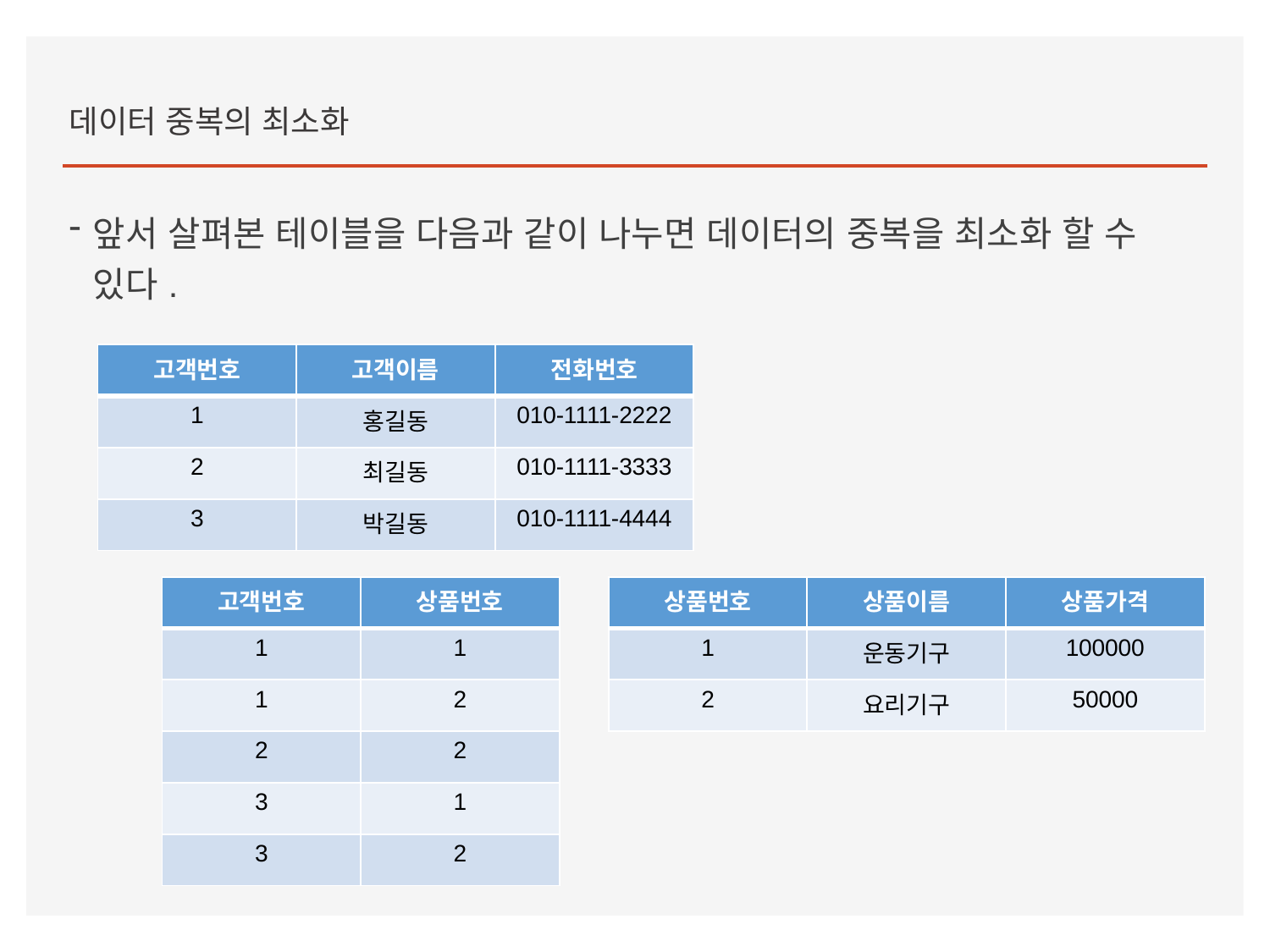

데이터 중복의 최소화
앞서 살펴본 테이블을 다음과 같이 나누면 데이터의 중복을 최소화 할 수 있다.
| 고객번호 | 고객이름 | 전화번호 |
| --- | --- | --- |
| 1 | 홍길동 | 010-1111-2222 |
| 2 | 최길동 | 010-1111-3333 |
| 3 | 박길동 | 010-1111-4444 |
| 고객번호 | 상품번호 |
| --- | --- |
| 1 | 1 |
| 1 | 2 |
| 2 | 2 |
| 3 | 1 |
| 3 | 2 |
| 상품번호 | 상품이름 | 상품가격 |
| --- | --- | --- |
| 1 | 운동기구 | 100000 |
| 2 | 요리기구 | 50000 |